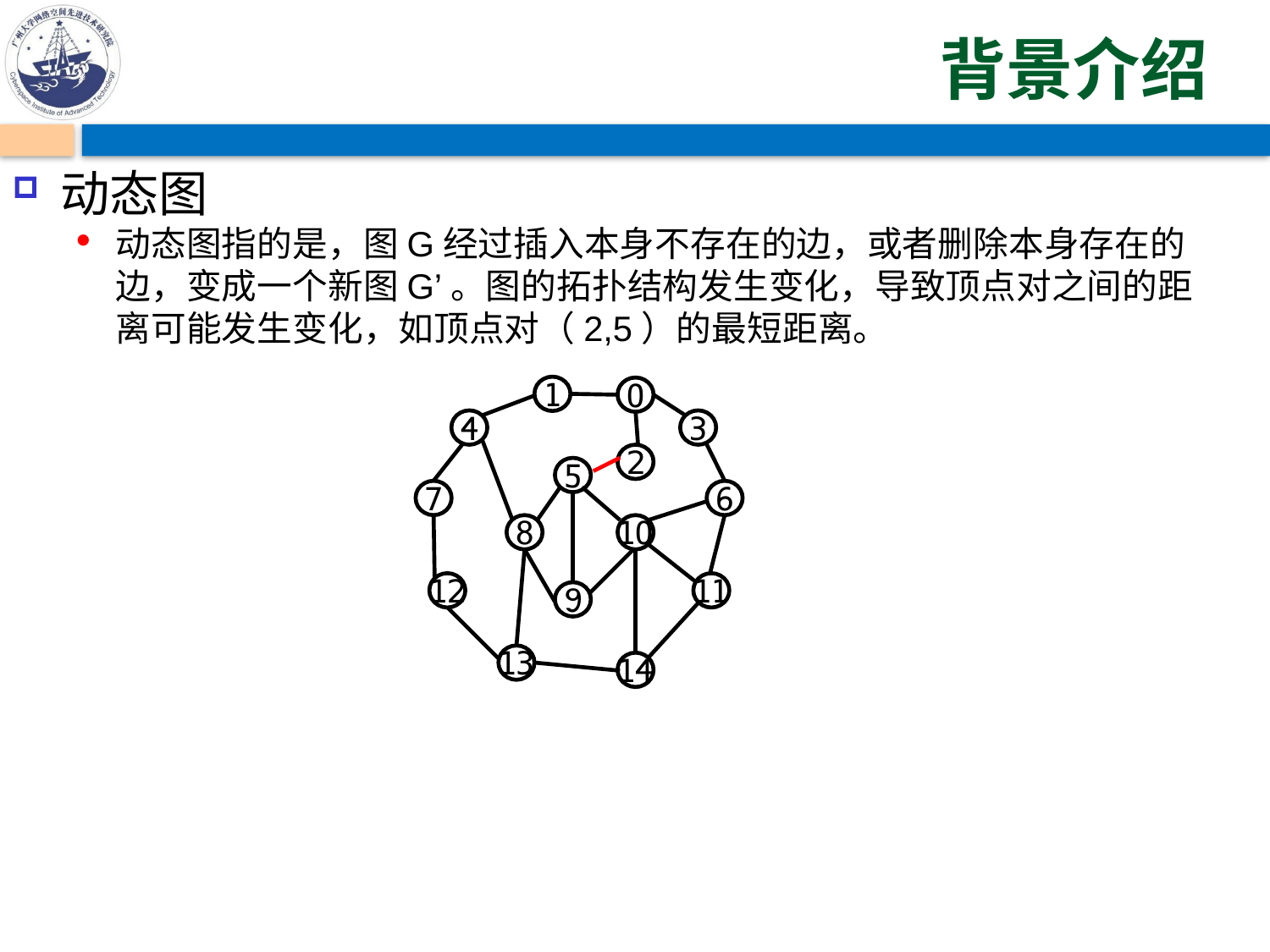

# 背景介绍
动态图
动态图指的是，图G经过插入本身不存在的边，或者删除本身存在的边，变成一个新图G’。图的拓扑结构发生变化，导致顶点对之间的距离可能发生变化，如顶点对（2,5）的最短距离。
1
0
4
3
2
5
7
6
8
10
12
11
9
13
14
8
插入(2,5)

删除(2,5)